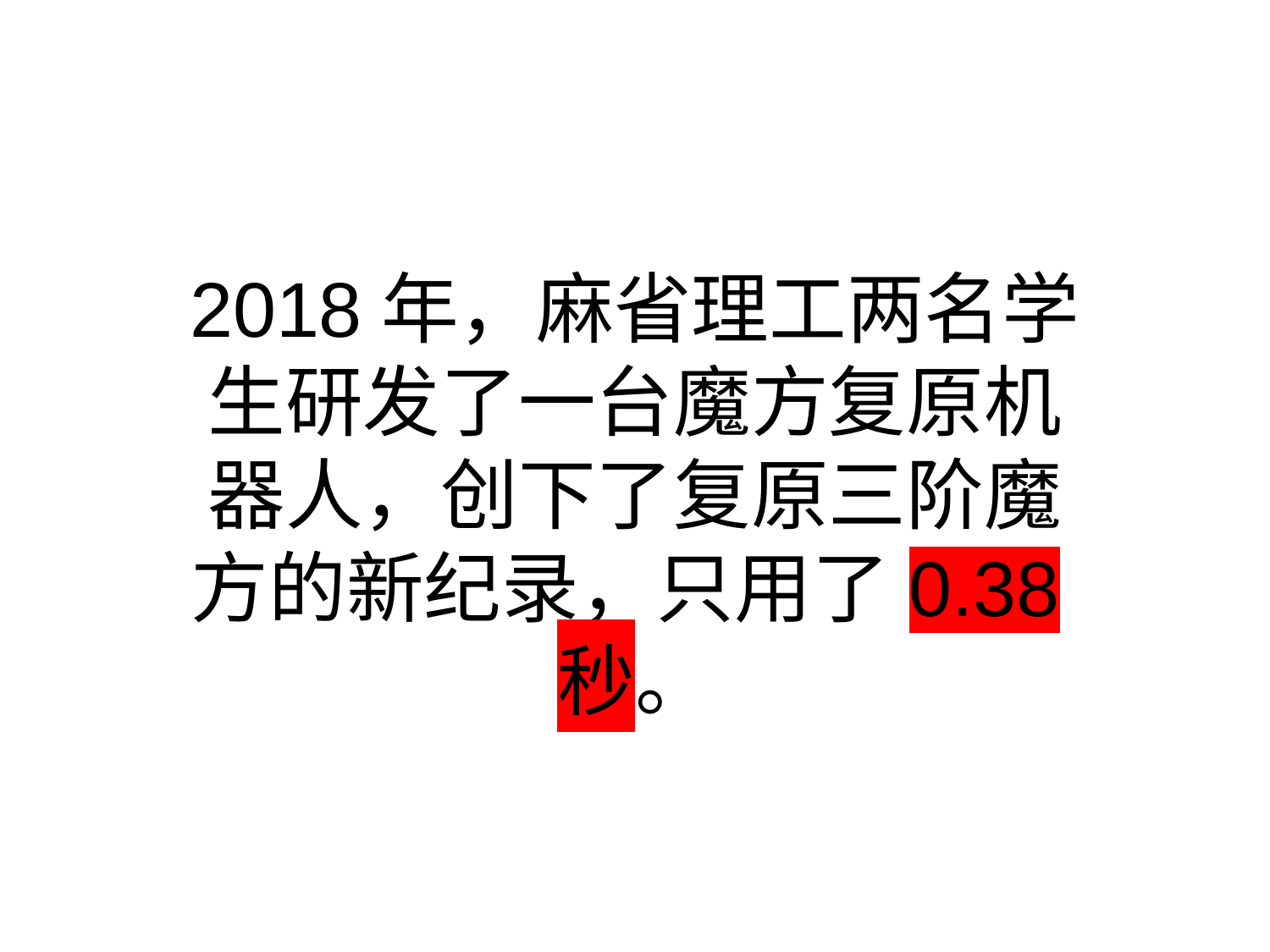

# 2018年，麻省理工两名学生研发了一台魔方复原机器人，创下了复原三阶魔方的新纪录，只用了0.38秒。